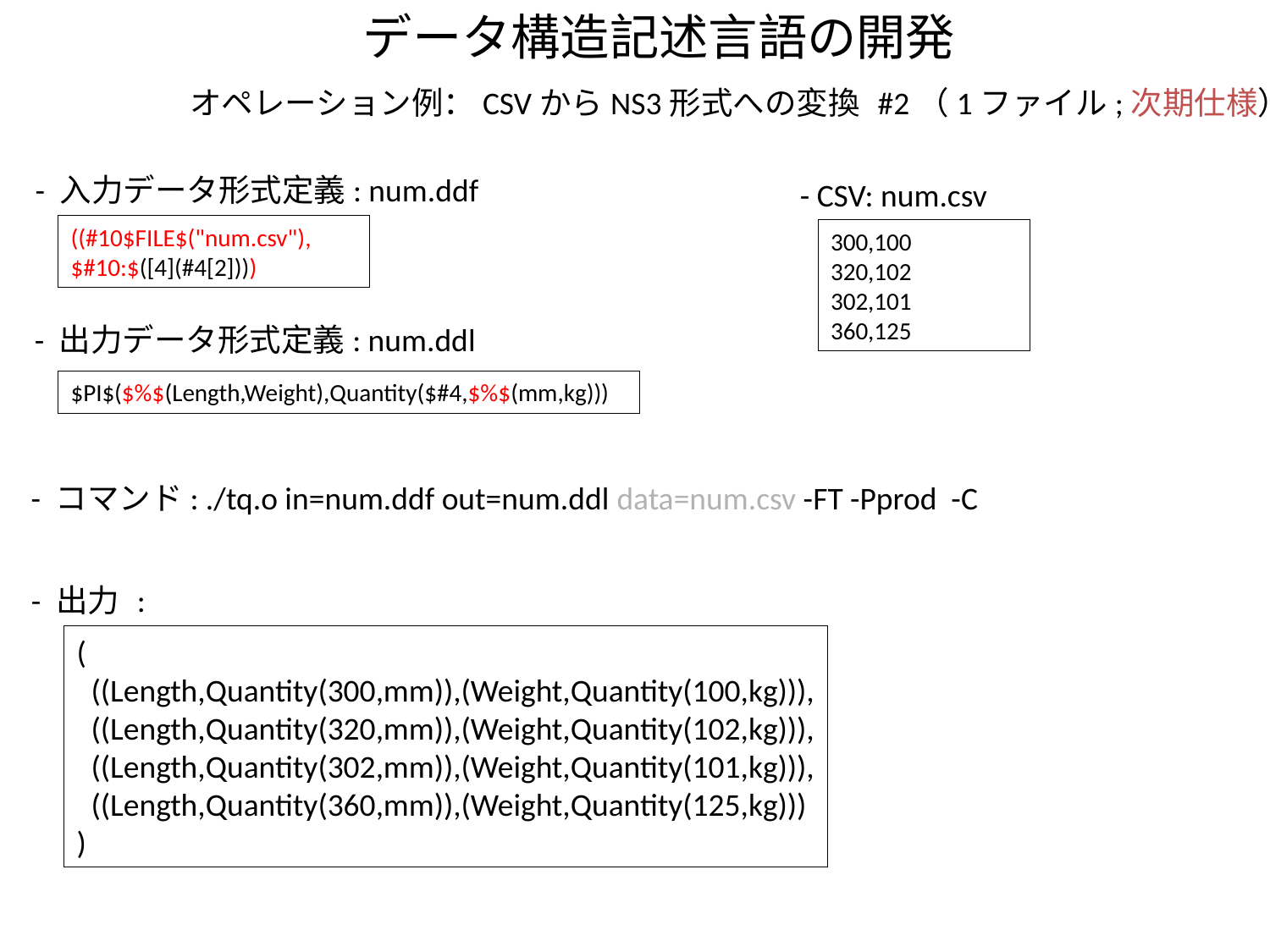

データ構造記述言語の開発
オペレーション例：CSVからNS3形式への変換 #2（1ファイル;次期仕様）
- 入力データ形式定義: num.ddf
- CSV: num.csv
((#10$FILE$("num.csv"),
$#10:$([4](#4[2])))
300,100
320,102
302,101
360,125
- 出力データ形式定義: num.ddl
$PI$($%$(Length,Weight),Quantity($#4,$%$(mm,kg)))
- コマンド: ./tq.o in=num.ddf out=num.ddl data=num.csv -FT -Pprod  -C
- 出力 :
(
  ((Length,Quantity(300,mm)),(Weight,Quantity(100,kg))),
  ((Length,Quantity(320,mm)),(Weight,Quantity(102,kg))),
  ((Length,Quantity(302,mm)),(Weight,Quantity(101,kg))),
  ((Length,Quantity(360,mm)),(Weight,Quantity(125,kg)))
)